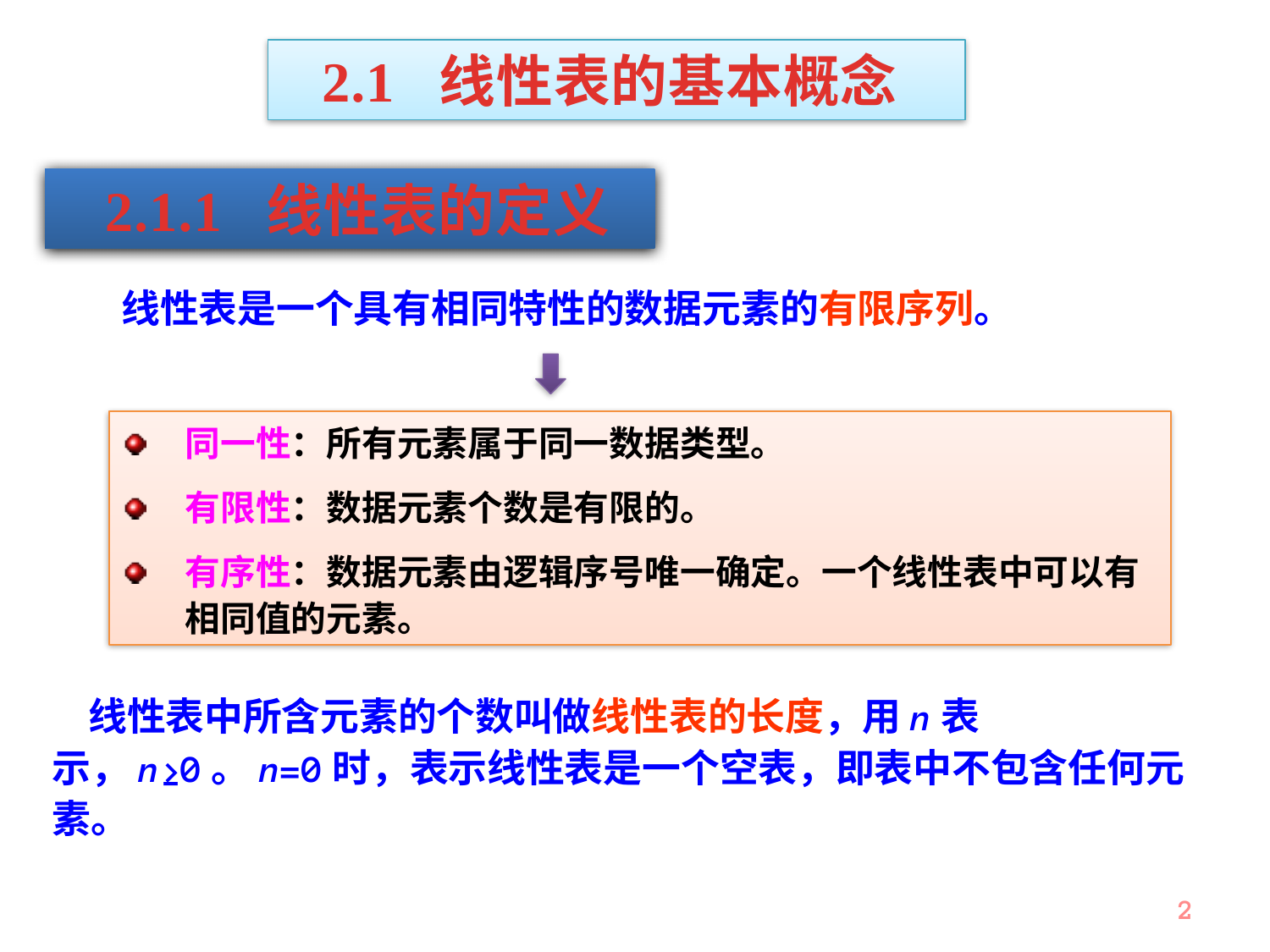

2.1  线性表的基本概念
 2.1.1  线性表的定义
线性表是一个具有相同特性的数据元素的有限序列。

同一性：所有元素属于同一数据类型。
有限性：数据元素个数是有限的。
有序性：数据元素由逻辑序号唯一确定。一个线性表中可以有相同值的元素。
   线性表中所含元素的个数叫做线性表的长度，用n表示，n≥0。n=0时，表示线性表是一个空表，即表中不包含任何元素。
2